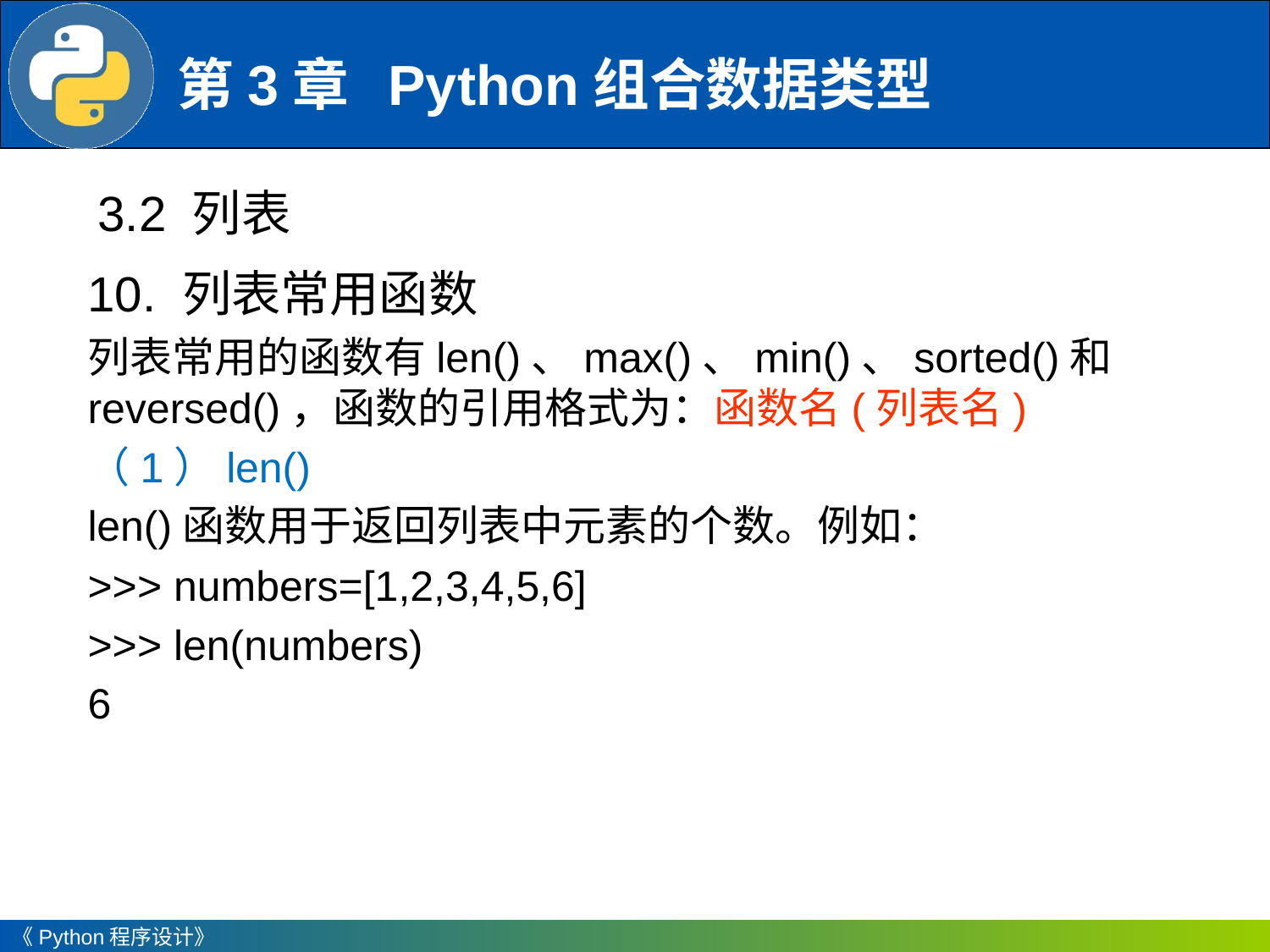

3.2 列表
10. 列表常用函数
列表常用的函数有len()、max()、min()、sorted()和reversed()，函数的引用格式为：函数名(列表名)
（1）len()
len()函数用于返回列表中元素的个数。例如：
>>> numbers=[1,2,3,4,5,6]
>>> len(numbers)
6